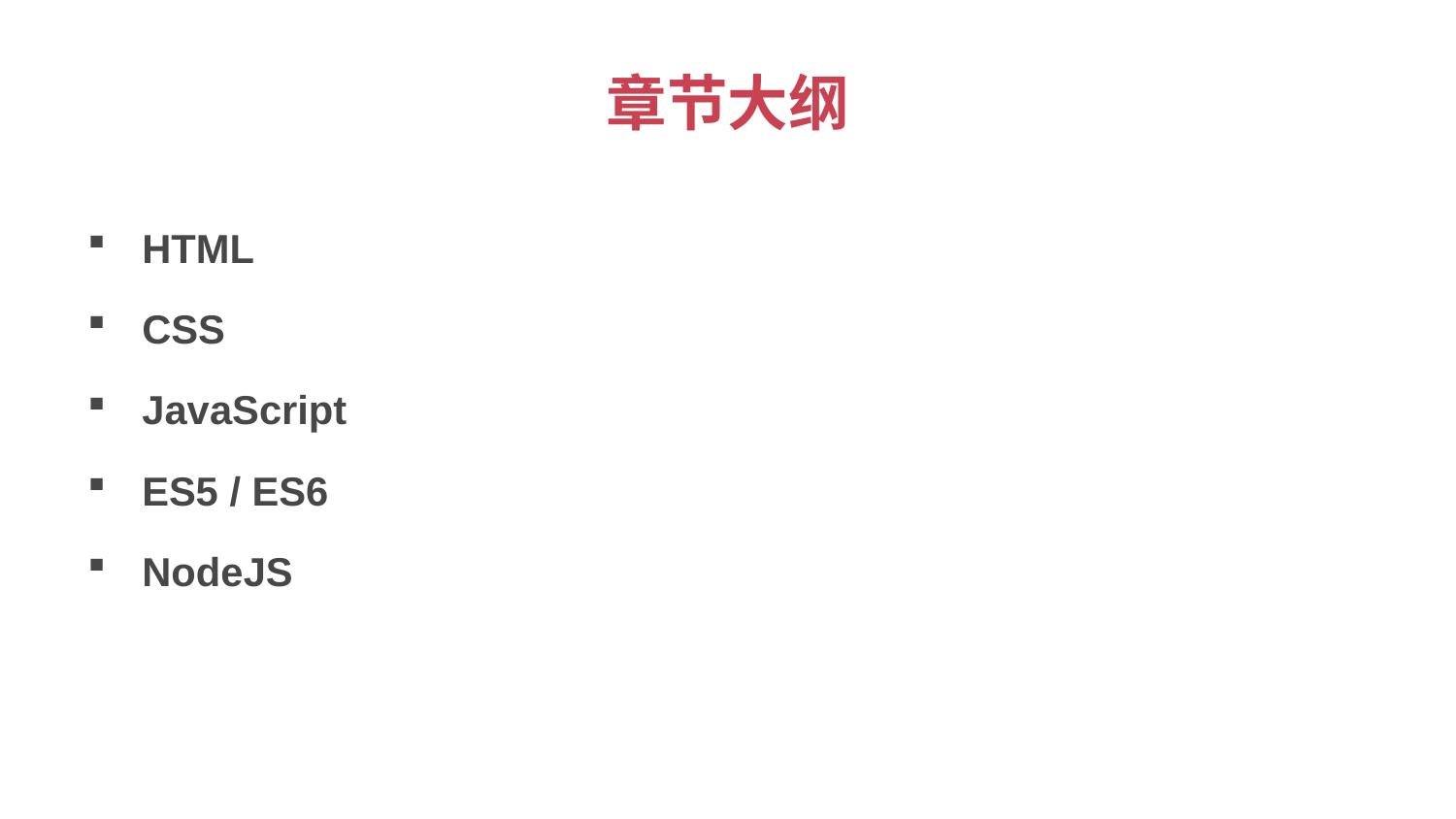

# 章节大纲
HTML
CSS
JavaScript
ES5 / ES6
NodeJS